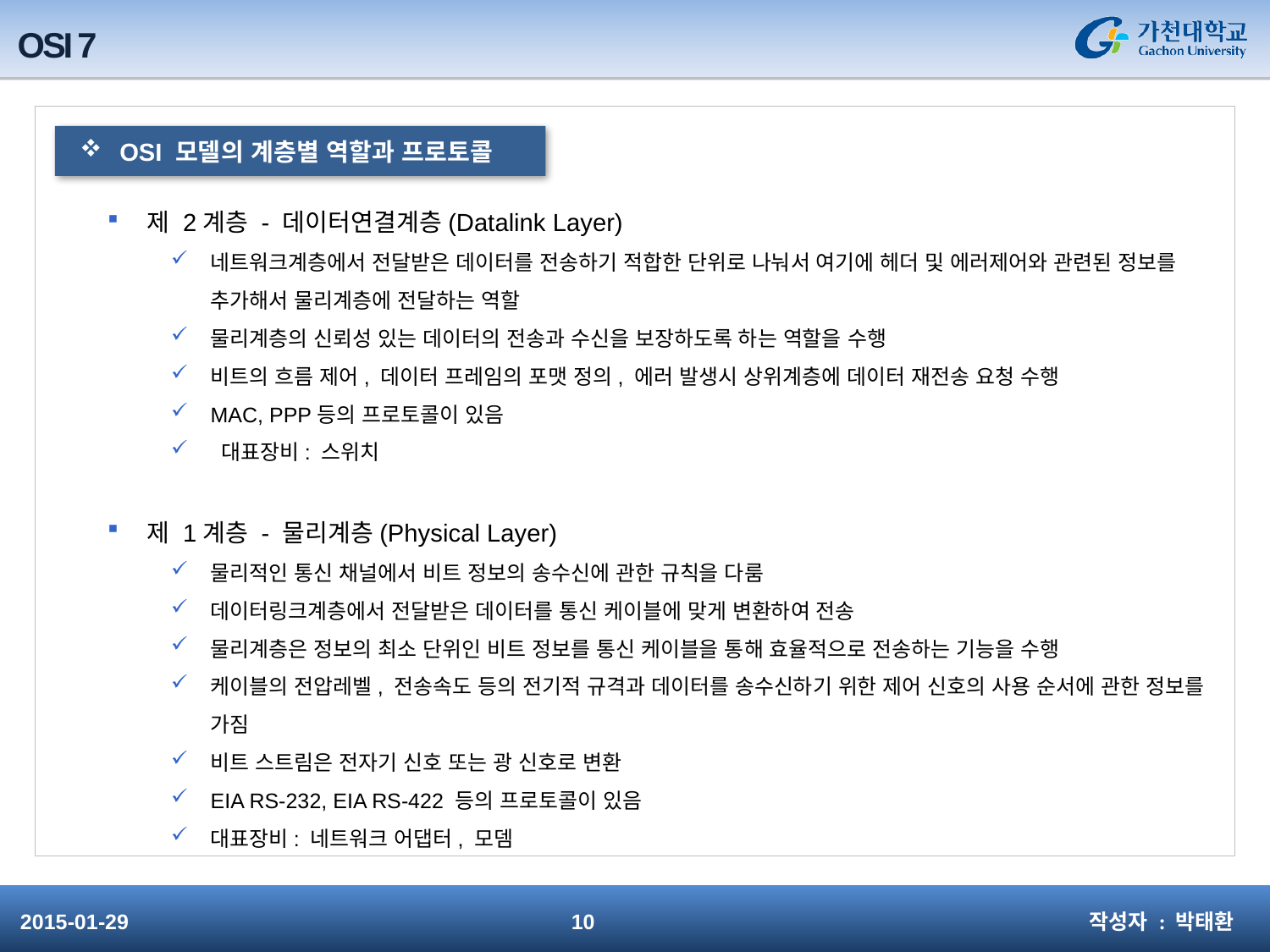

# OSI 7

OSI 모델의 계층별 역할과 프로토콜
제 2계층 - 데이터연결계층(Datalink Layer)
네트워크계층에서 전달받은 데이터를 전송하기 적합한 단위로 나눠서 여기에 헤더 및 에러제어와 관련된 정보를 추가해서 물리계층에 전달하는 역할
물리계층의 신뢰성 있는 데이터의 전송과 수신을 보장하도록 하는 역할을 수행
비트의 흐름 제어, 데이터 프레임의 포맷 정의, 에러 발생시 상위계층에 데이터 재전송 요청 수행
MAC, PPP등의 프로토콜이 있음
 대표장비: 스위치

제 1계층 - 물리계층(Physical Layer)
물리적인 통신 채널에서 비트 정보의 송수신에 관한 규칙을 다룸
데이터링크계층에서 전달받은 데이터를 통신 케이블에 맞게 변환하여 전송
물리계층은 정보의 최소 단위인 비트 정보를 통신 케이블을 통해 효율적으로 전송하는 기능을 수행
케이블의 전압레벨, 전송속도 등의 전기적 규격과 데이터를 송수신하기 위한 제어 신호의 사용 순서에 관한 정보를 가짐
비트 스트림은 전자기 신호 또는 광 신호로 변환
EIA RS-232, EIA RS-422 등의 프로토콜이 있음
대표장비: 네트워크 어댑터, 모뎀
작성자 : 박태환
2015-01-29
10